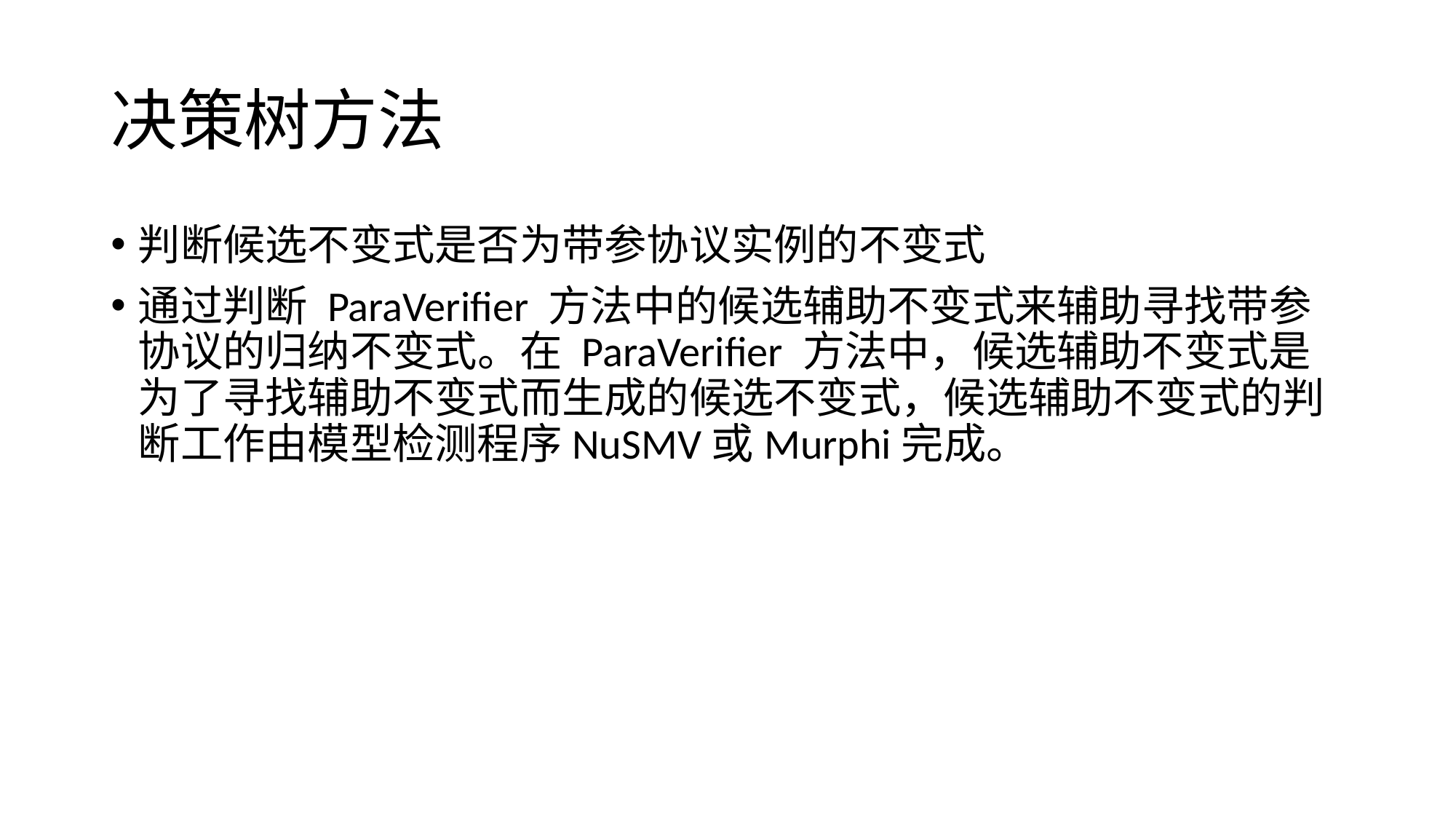

# 决策树方法
判断候选不变式是否为带参协议实例的不变式
通过判断 ParaVerifier 方法中的候选辅助不变式来辅助寻找带参协议的归纳不变式。在 ParaVerifier 方法中，候选辅助不变式是为了寻找辅助不变式而生成的候选不变式，候选辅助不变式的判断工作由模型检测程序NuSMV或Murphi完成。